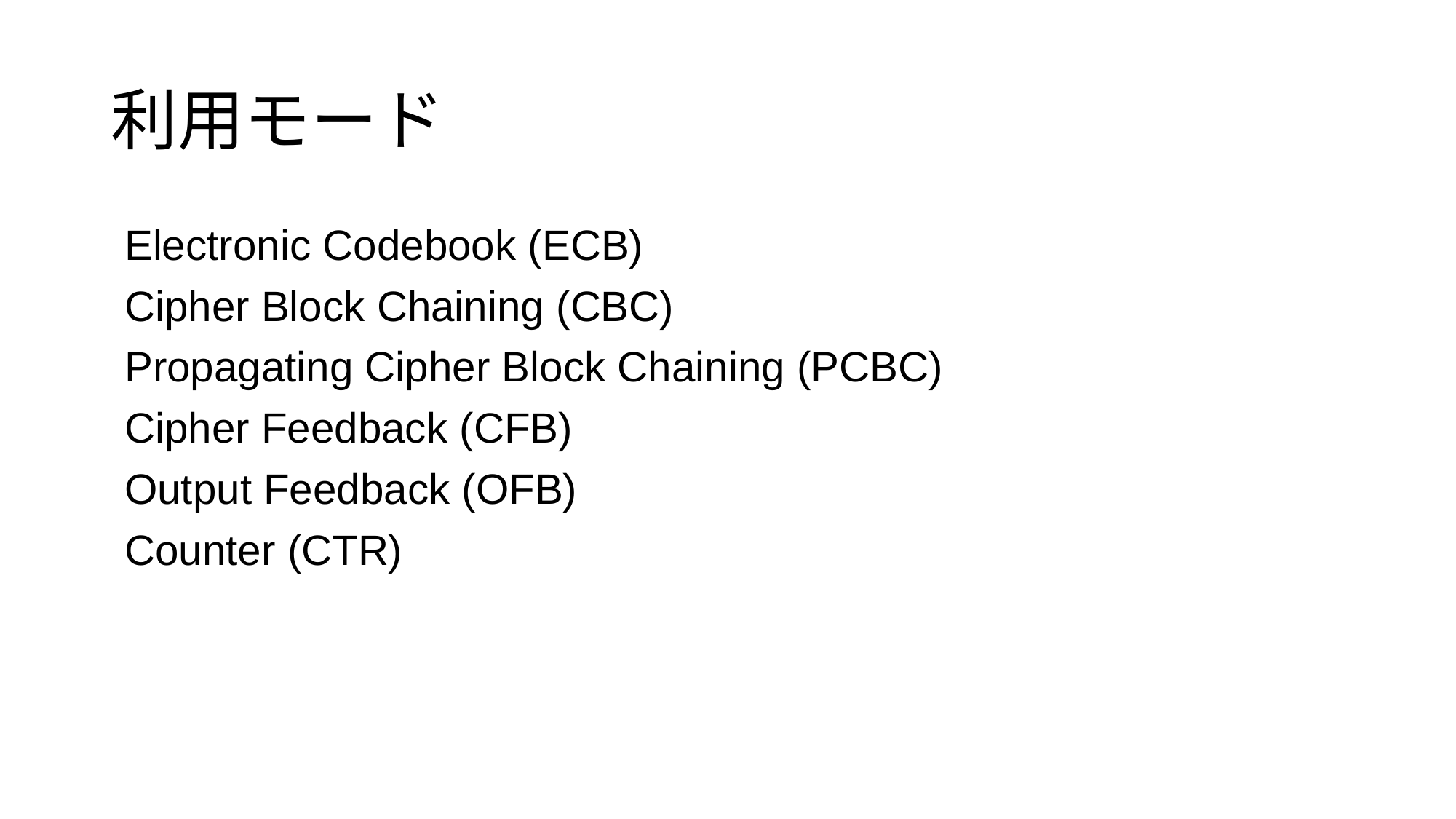

# 利用モード
Electronic Codebook (ECB)
Cipher Block Chaining (CBC)
Propagating Cipher Block Chaining (PCBC)
Cipher Feedback (CFB)
Output Feedback (OFB)
Counter (CTR)